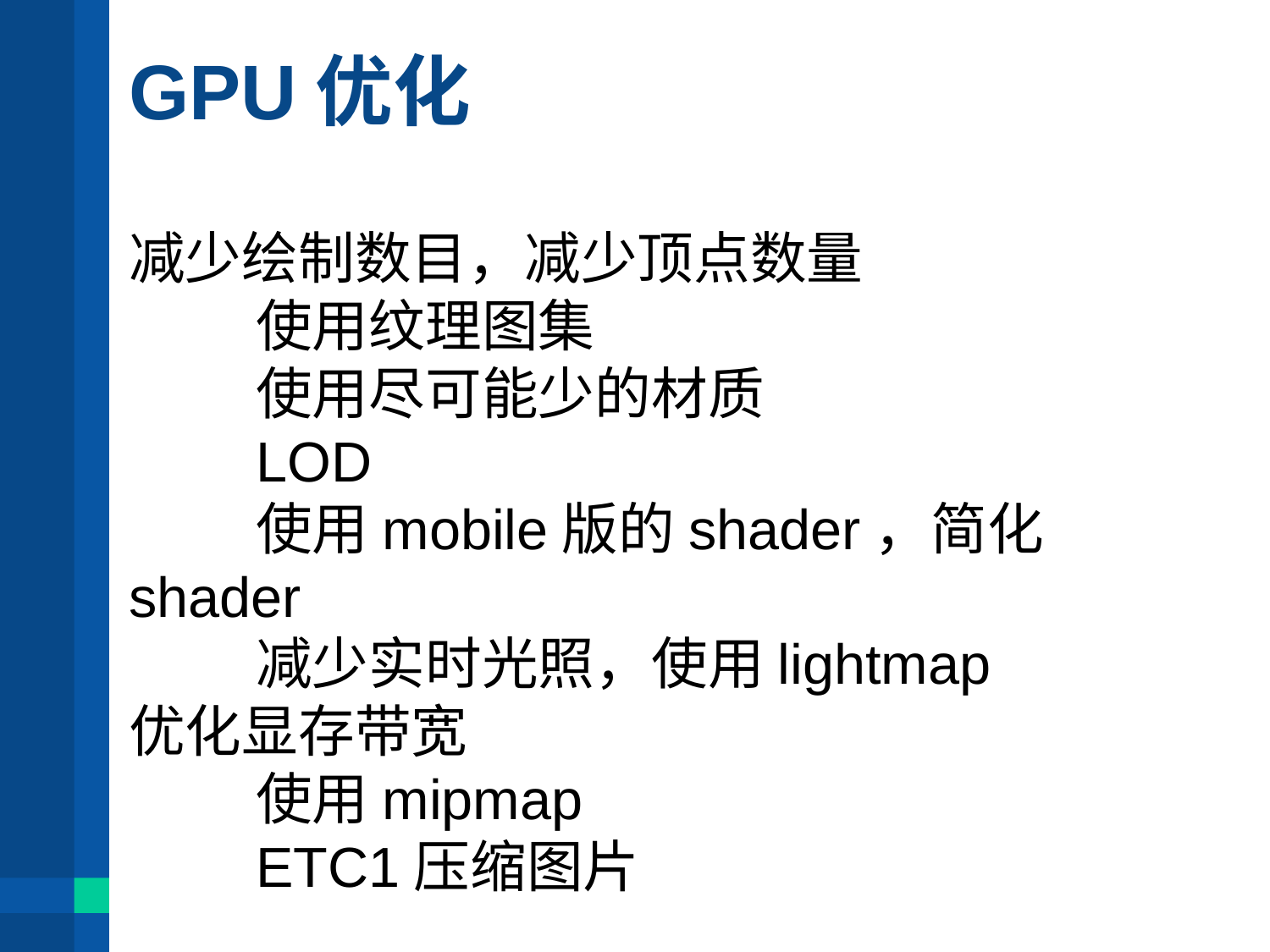

# GPU优化
减少绘制数目，减少顶点数量
	使用纹理图集
	使用尽可能少的材质
	LOD
	使用mobile版的shader，简化shader
	减少实时光照，使用lightmap
优化显存带宽
	使用mipmap
	ETC1压缩图片